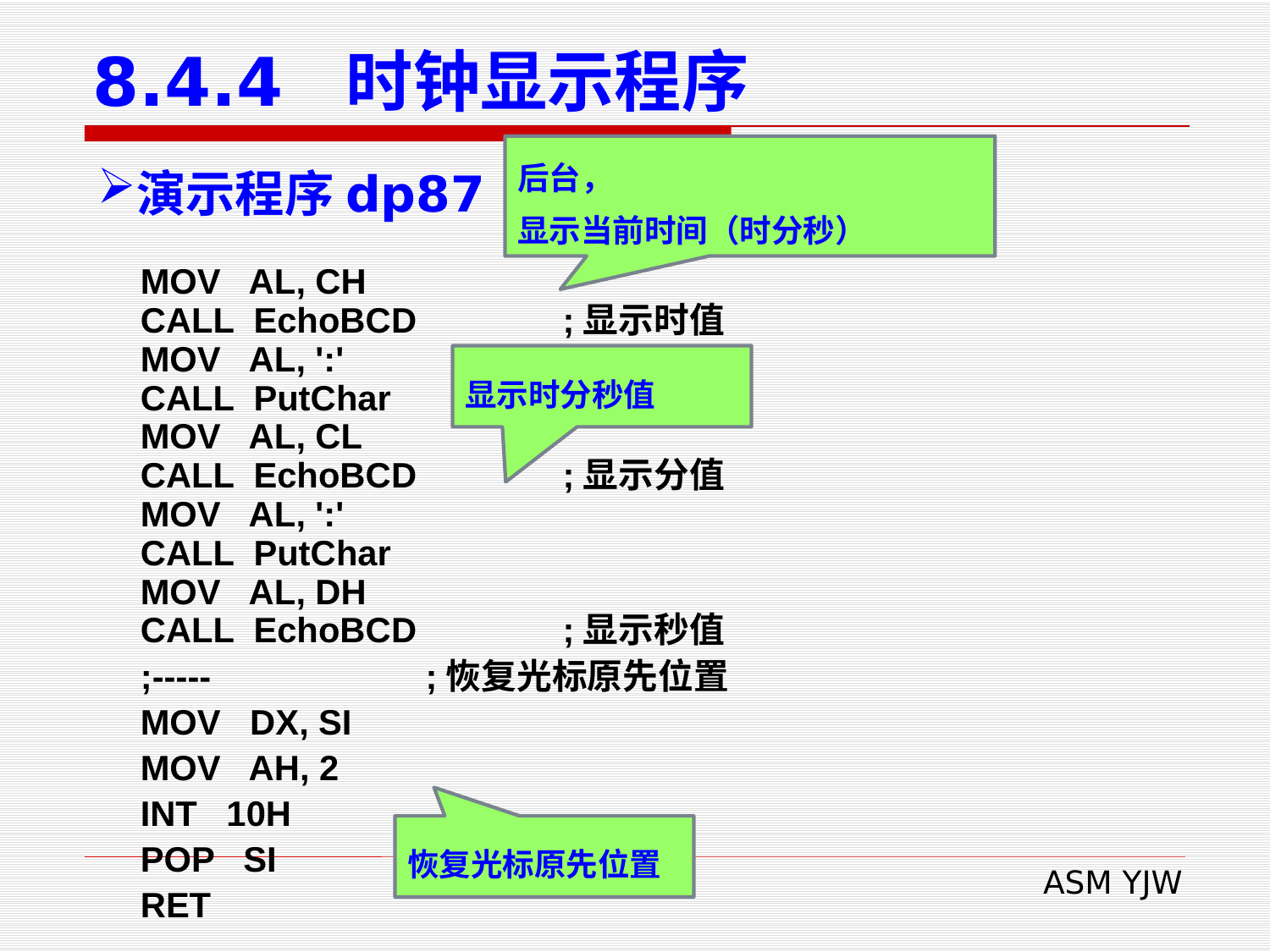

# 8.4.4  时钟显示程序
后台，
显示当前时间（时分秒）
演示程序dp87
    MOV   AL, CH
    CALL  EchoBCD               ;显示时值
    MOV   AL, ':'
    CALL  PutChar
    MOV   AL, CL
    CALL  EchoBCD               ;显示分值
    MOV   AL, ':'
    CALL  PutChar
    MOV   AL, DH
    CALL  EchoBCD               ;显示秒值
    ;-----                      ;恢复光标原先位置
    MOV   DX, SI
    MOV   AH, 2
    INT   10H
    POP   SI
    RET
显示时分秒值
恢复光标原先位置